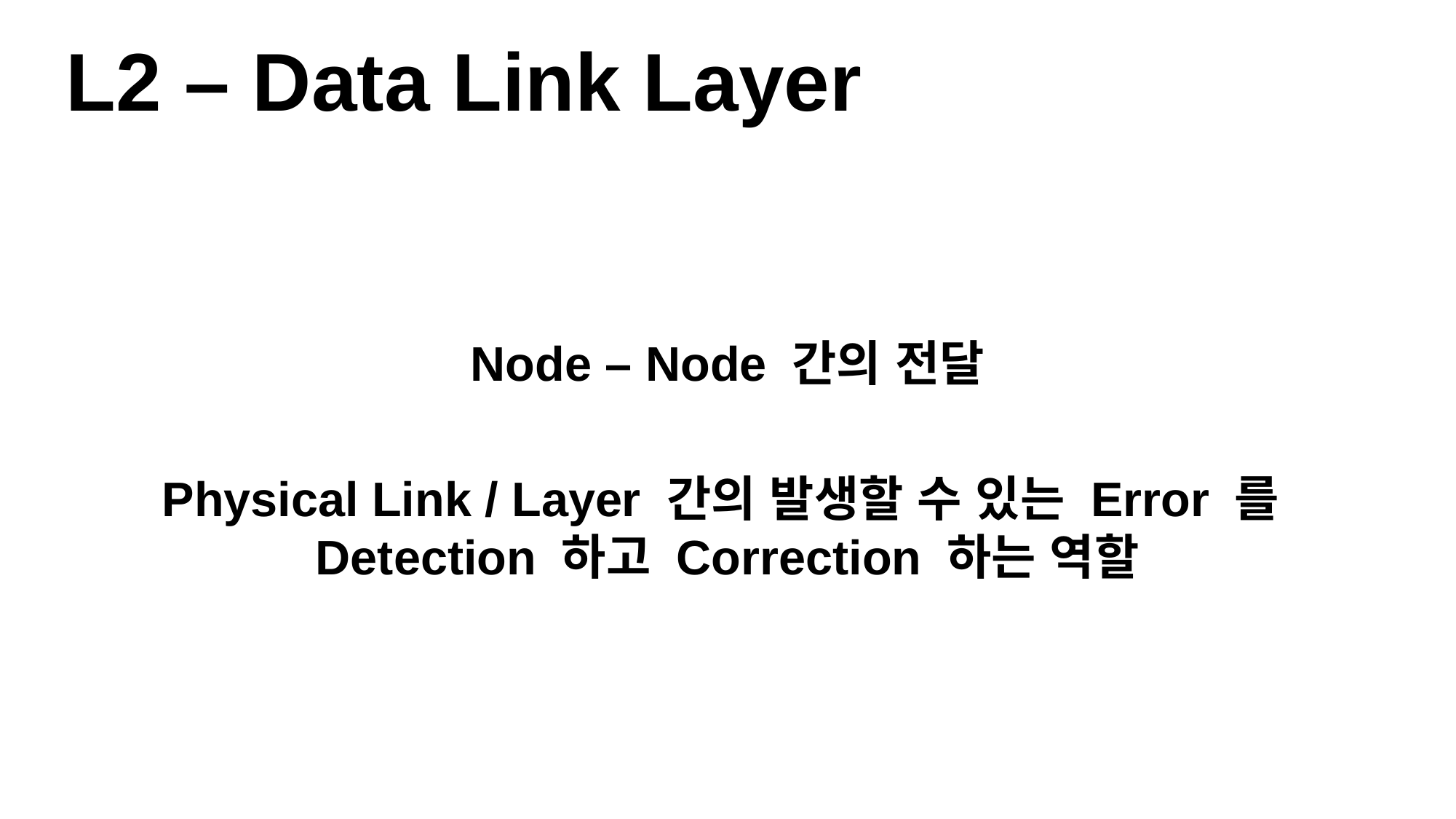

L2 – Data Link Layer
Node – Node 간의 전달
Physical Link / Layer 간의 발생할 수 있는 Error 를
Detection 하고 Correction 하는 역할